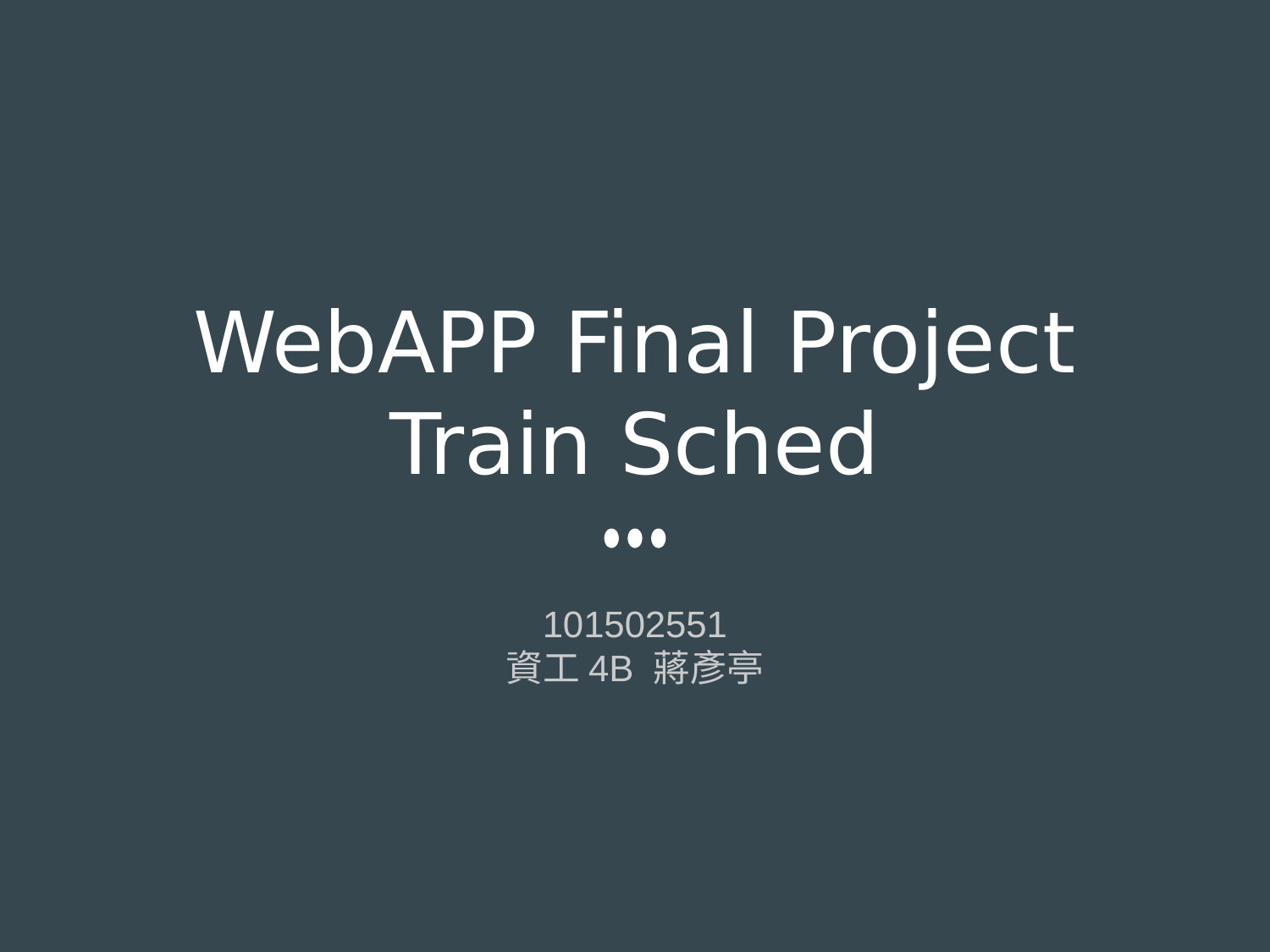

# WebAPP Final Project
Train Sched
101502551
資工4B 蔣彥亭